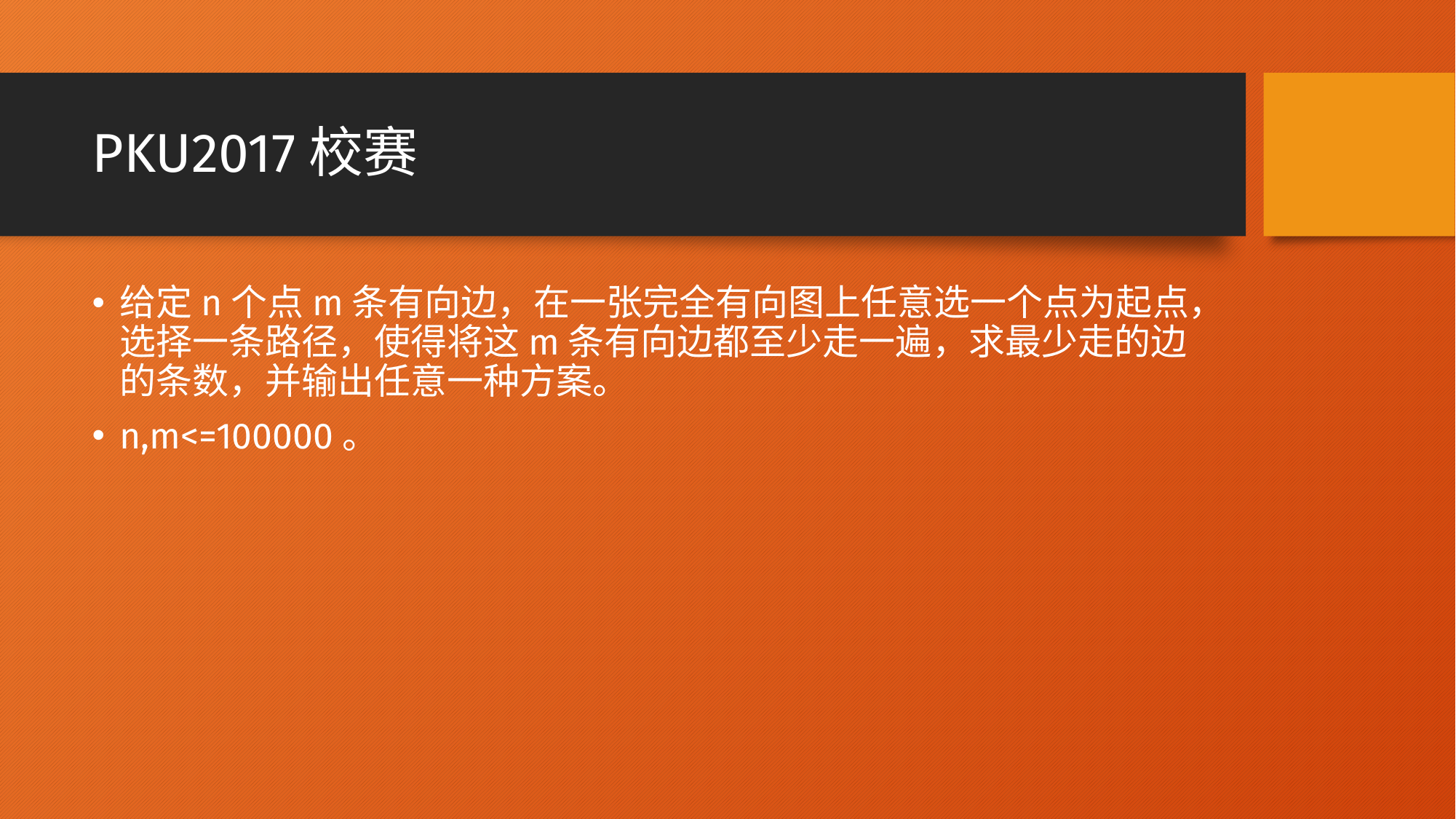

# PKU2017校赛
给定n个点m条有向边，在一张完全有向图上任意选一个点为起点，选择一条路径，使得将这m条有向边都至少走一遍，求最少走的边的条数，并输出任意一种方案。
n,m<=100000。